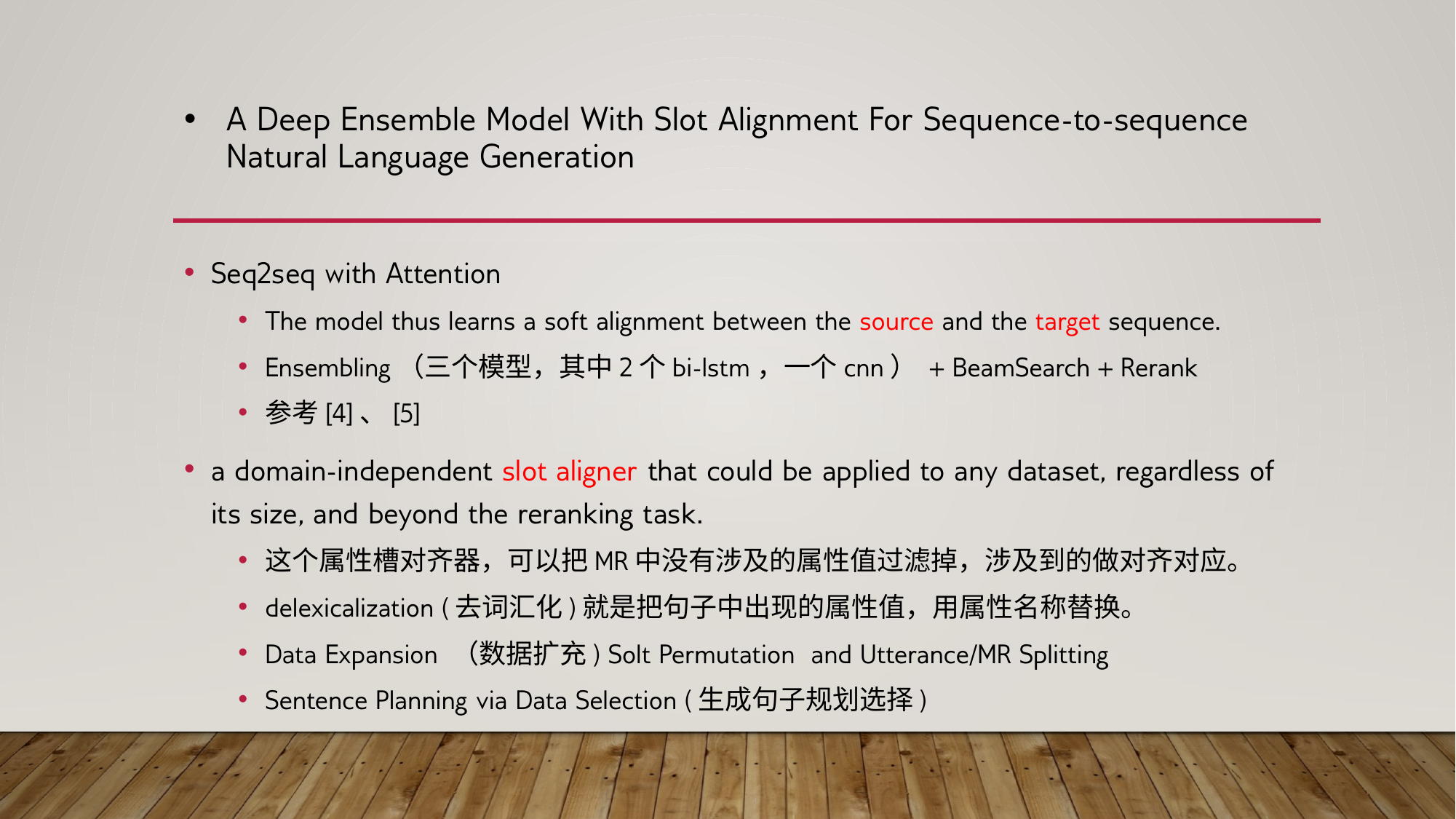

# A Deep Ensemble Model With Slot Alignment For Sequence-to-sequence Natural Language Generation
Seq2seq with Attention
The model thus learns a soft alignment between the source and the target sequence.
Ensembling（三个模型，其中2个bi-lstm，一个cnn） + BeamSearch + Rerank
参考[4]、[5]
a domain-independent slot aligner that could be applied to any dataset, regardless of its size, and beyond the reranking task.
这个属性槽对齐器，可以把MR中没有涉及的属性值过滤掉，涉及到的做对齐对应。
delexicalization (去词汇化)就是把句子中出现的属性值，用属性名称替换。
Data Expansion （数据扩充) Solt Permutation  and Utterance/MR Splitting
Sentence Planning via Data Selection (生成句子规划选择)